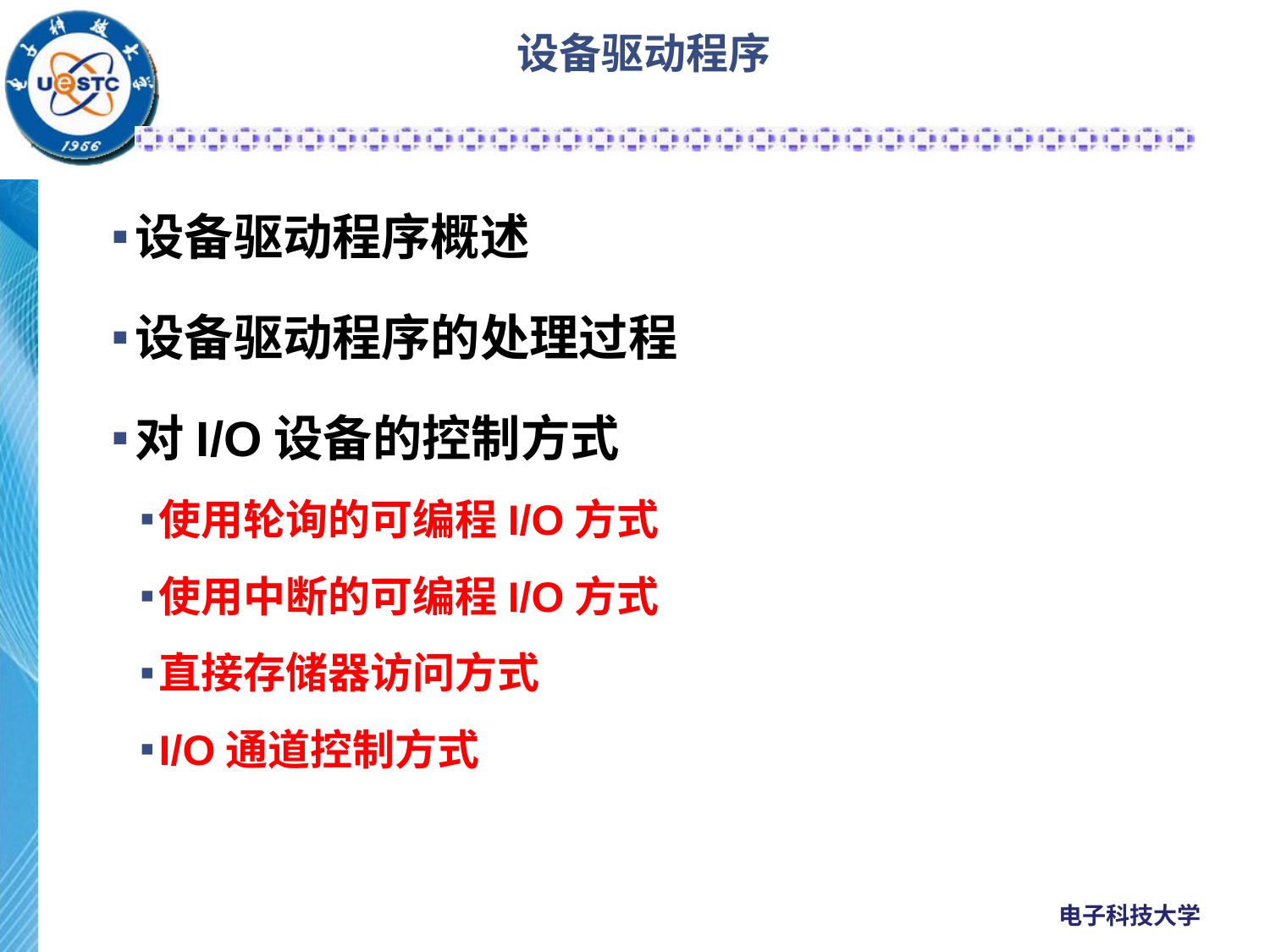

# 设备驱动程序
设备驱动程序概述
设备驱动程序的处理过程
对I/O设备的控制方式
使用轮询的可编程I/O方式
使用中断的可编程I/O方式
直接存储器访问方式
I/O通道控制方式